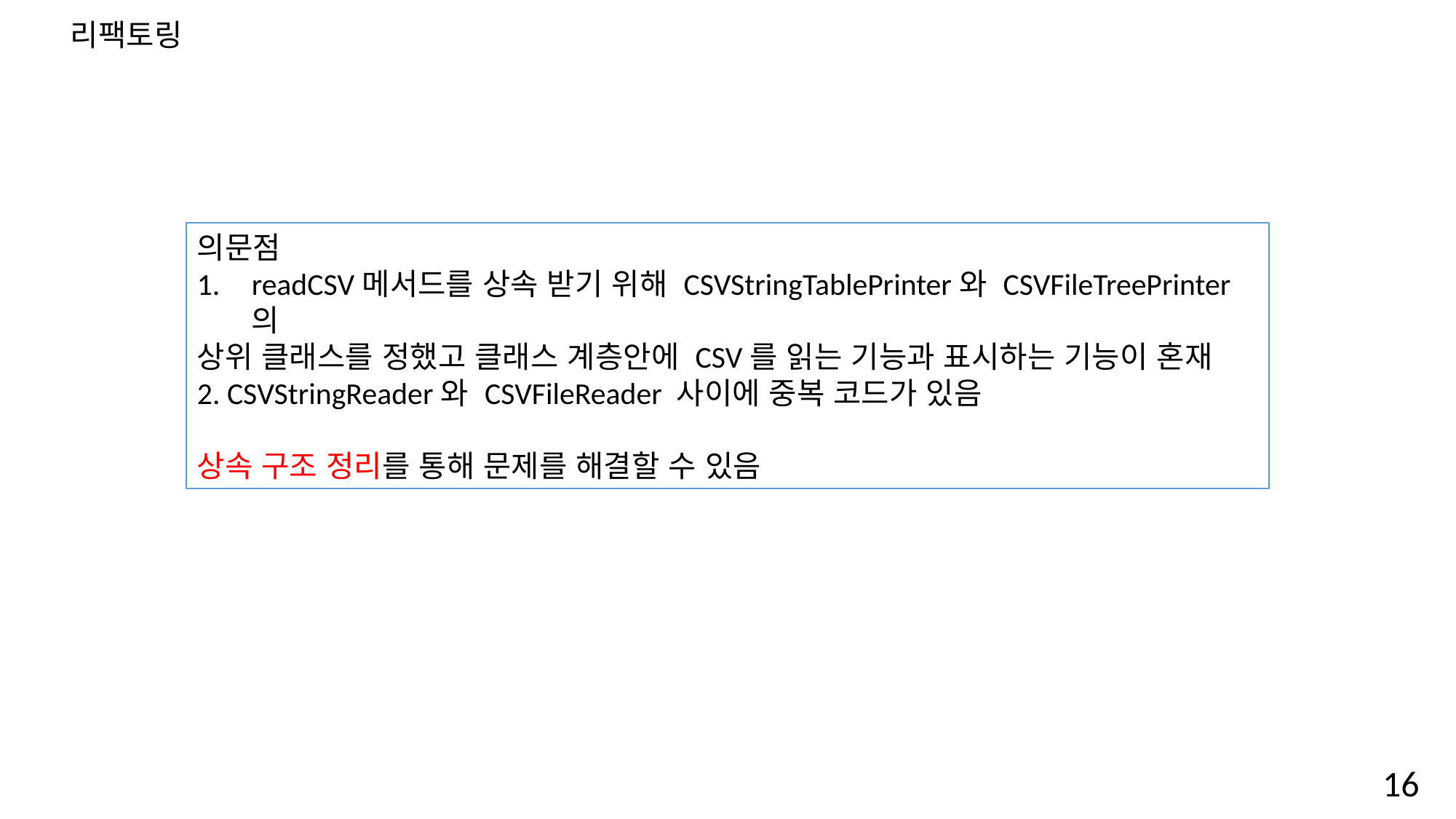

리팩토링
의문점
readCSV메서드를 상속 받기 위해 CSVStringTablePrinter와 CSVFileTreePrinter의
상위 클래스를 정했고 클래스 계층안에 CSV를 읽는 기능과 표시하는 기능이 혼재
2. CSVStringReader와 CSVFileReader 사이에 중복 코드가 있음

상속 구조 정리를 통해 문제를 해결할 수 있음
16